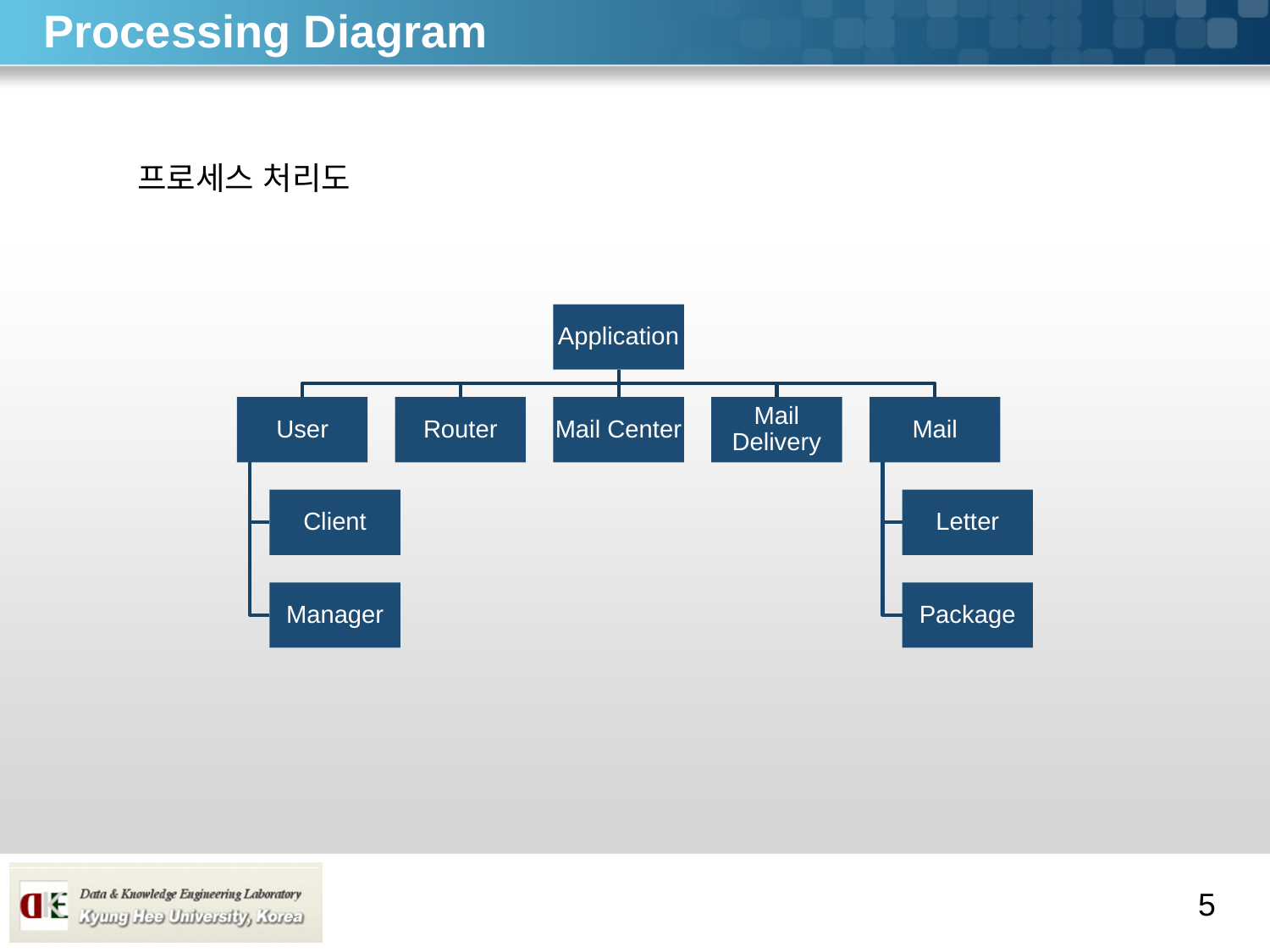

# Processing Diagram
프로세스 처리도
Application
User
Client
Manager
Router
Mail Center
Mail Delivery
Mail
Letter
Package